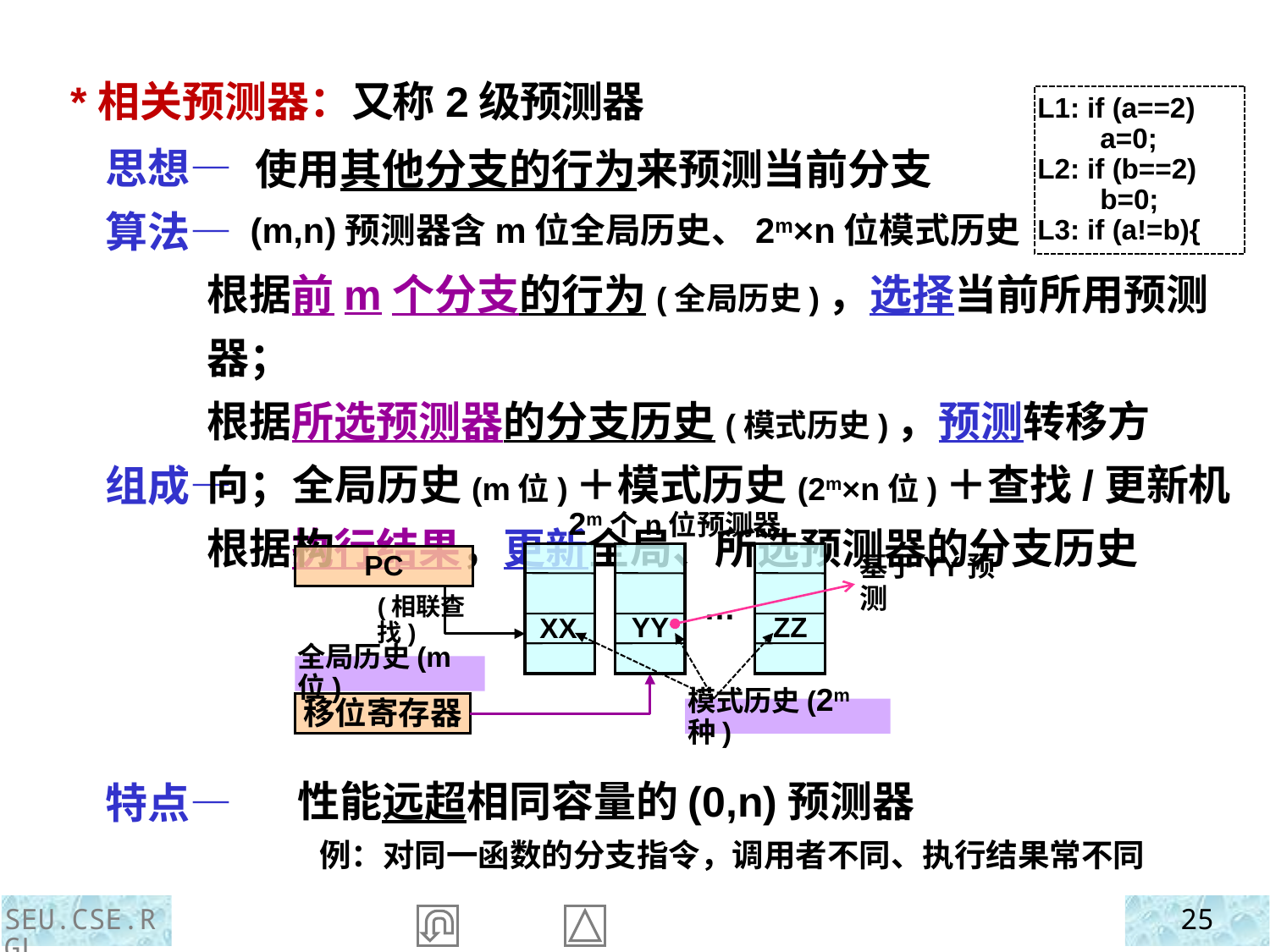

*相关预测器：又称2级预测器
     思想—
     算法—

     组成—

     特点—
L1: if (a==2)
        a=0;
L2: if (b==2)
        b=0;
L3: if (a!=b){
    使用其他分支的行为来预测当前分支
    (m,n)预测器含m位全局历史、2m×n位模式历史
根据前m个分支的行为(全局历史)，选择当前所用预测器；
根据所选预测器的分支历史(模式历史)，预测转移方向；
根据执行结果，更新全局、所选预测器的分支历史
全局历史(m位)＋模式历史(2m×n位)＋查找/更新机构
2m个n位预测器

PC
基于YY预测
…
(相联查找)
YY
ZZ
XX
全局历史(m位)
移位寄存器
模式历史(2m种)
性能远超相同容量的(0,n)预测器
  例：对同一函数的分支指令，调用者不同、执行结果常不同
SEU.CSE.RGL
25